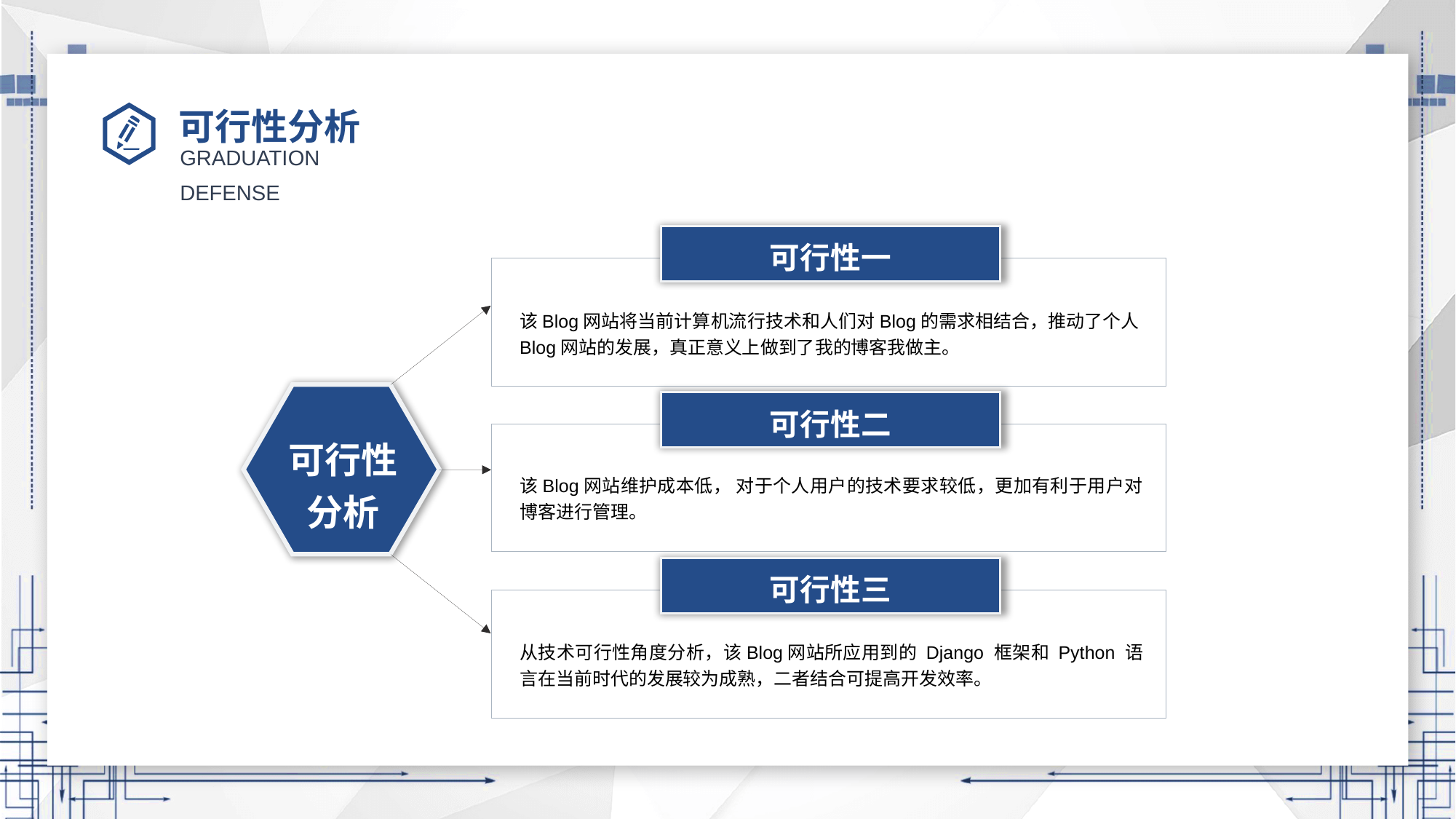

# 可行性分析

可行性一

该Blog网站将当前计算机流行技术和人们对Blog的需求相结合，推动了个人Blog网站的发展，真正意义上做到了我的博客我做主。

可行性二

该Blog网站维护成本低， 对于个人用户的技术要求较低，更加有利于用户对博客进行管理。
可行性分析

可行性三

从技术可行性角度分析，该Blog网站所应用到的 Django 框架和 Python 语言在当前时代的发展较为成熟，二者结合可提高开发效率。